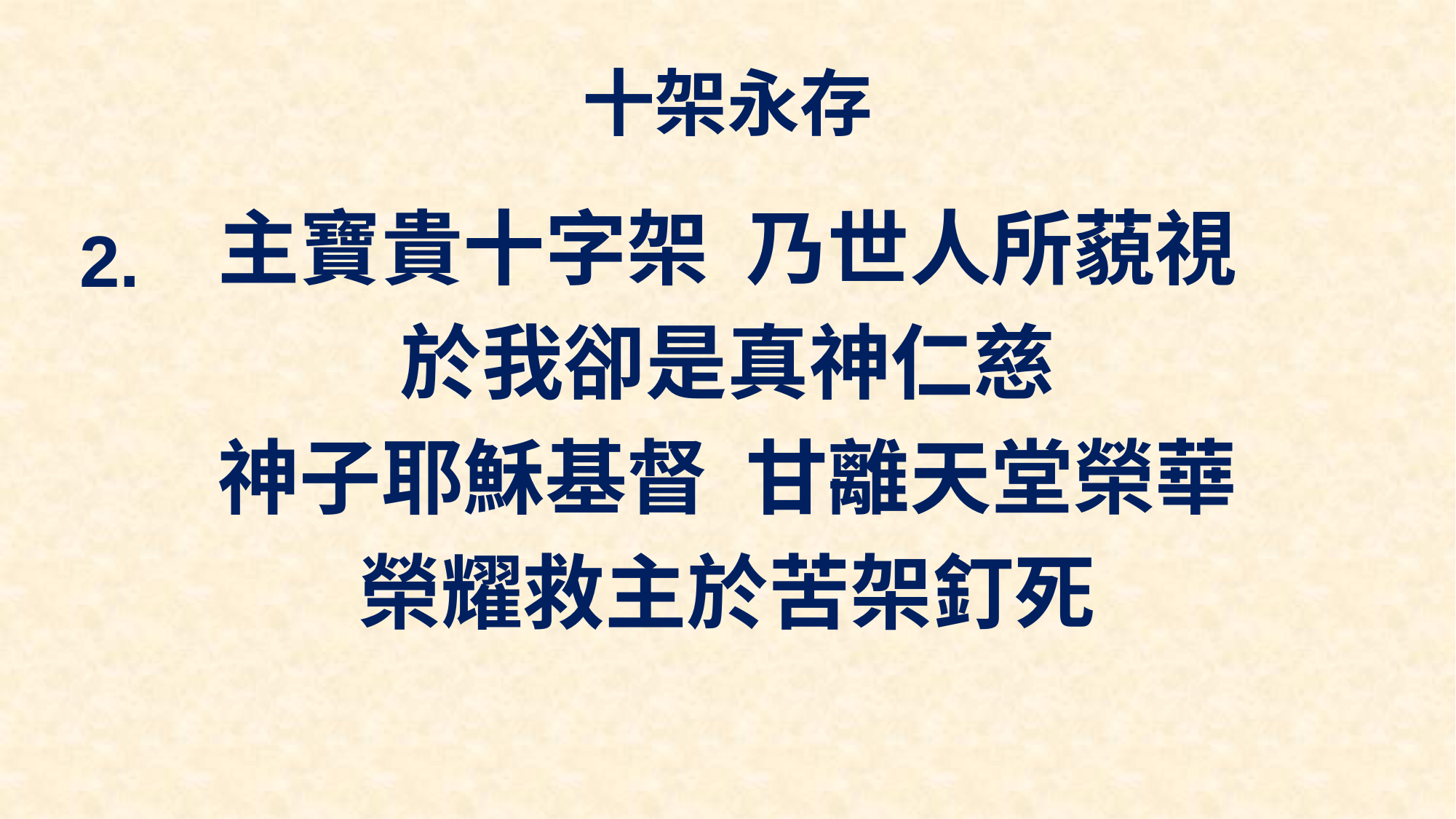

# 十架永存
主寶貴十字架  乃世人所藐視
於我卻是真神仁慈
神子耶穌基督  甘離天堂榮華
榮耀救主於苦架釘死
2.